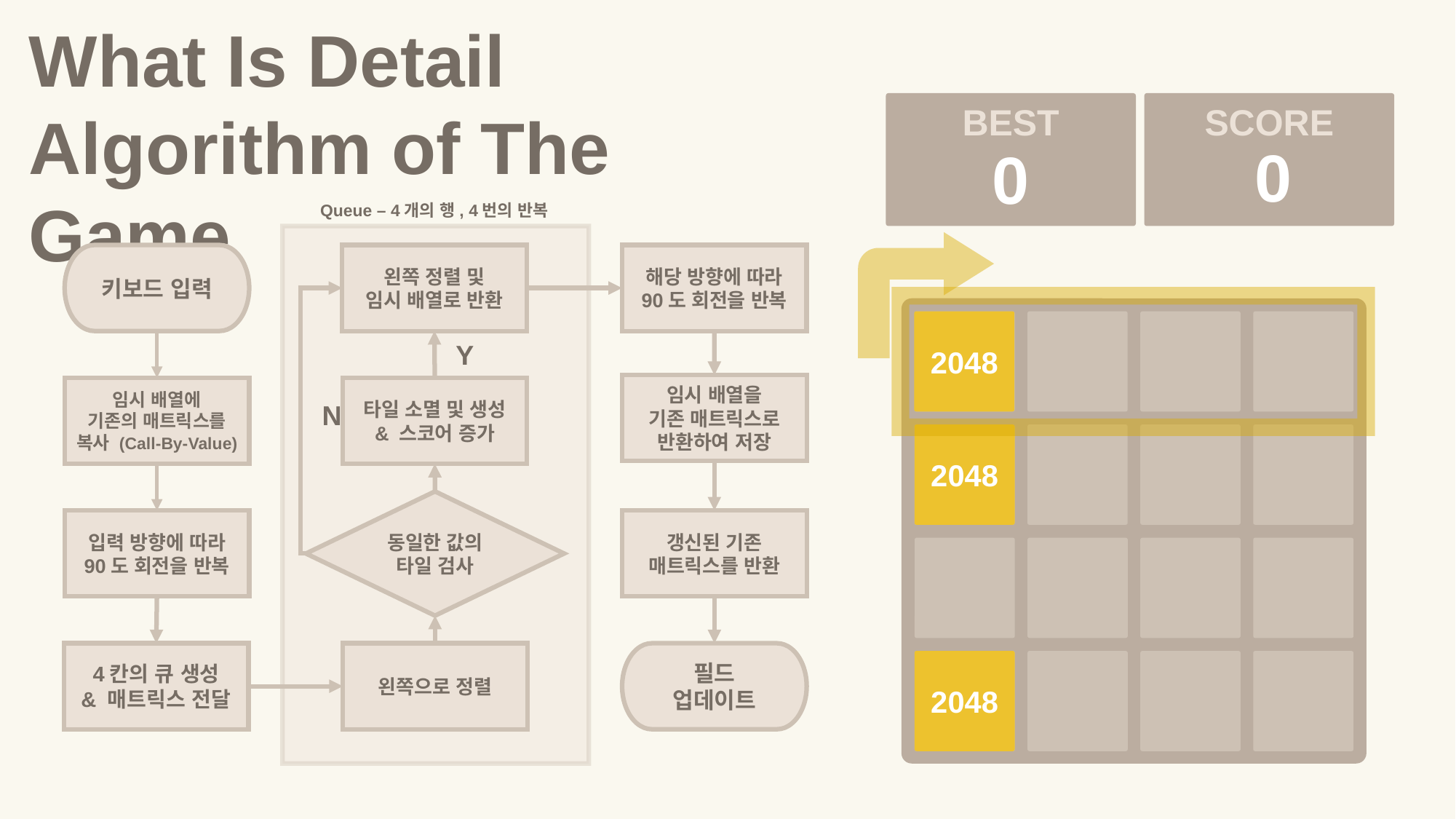

What Is Detail Algorithm of The Game

BEST

0

SCORE

0
Queue – 4개의 행, 4번의 반복

키보드 입력
왼쪽 정렬 및
임시 배열로 반환
해당 방향에 따라
90도 회전을 반복

2048
Y
임시 배열을
기존 매트릭스로 반환하여 저장
임시 배열에
기존의 매트릭스를
복사 (Call-By-Value)
타일 소멸 및 생성 & 스코어 증가
N
2048
동일한 값의 타일 검사
입력 방향에 따라
90도 회전을 반복
갱신된 기존 매트릭스를 반환
4칸의 큐 생성
& 매트릭스 전달
왼쪽으로 정렬
필드
업데이트
2048